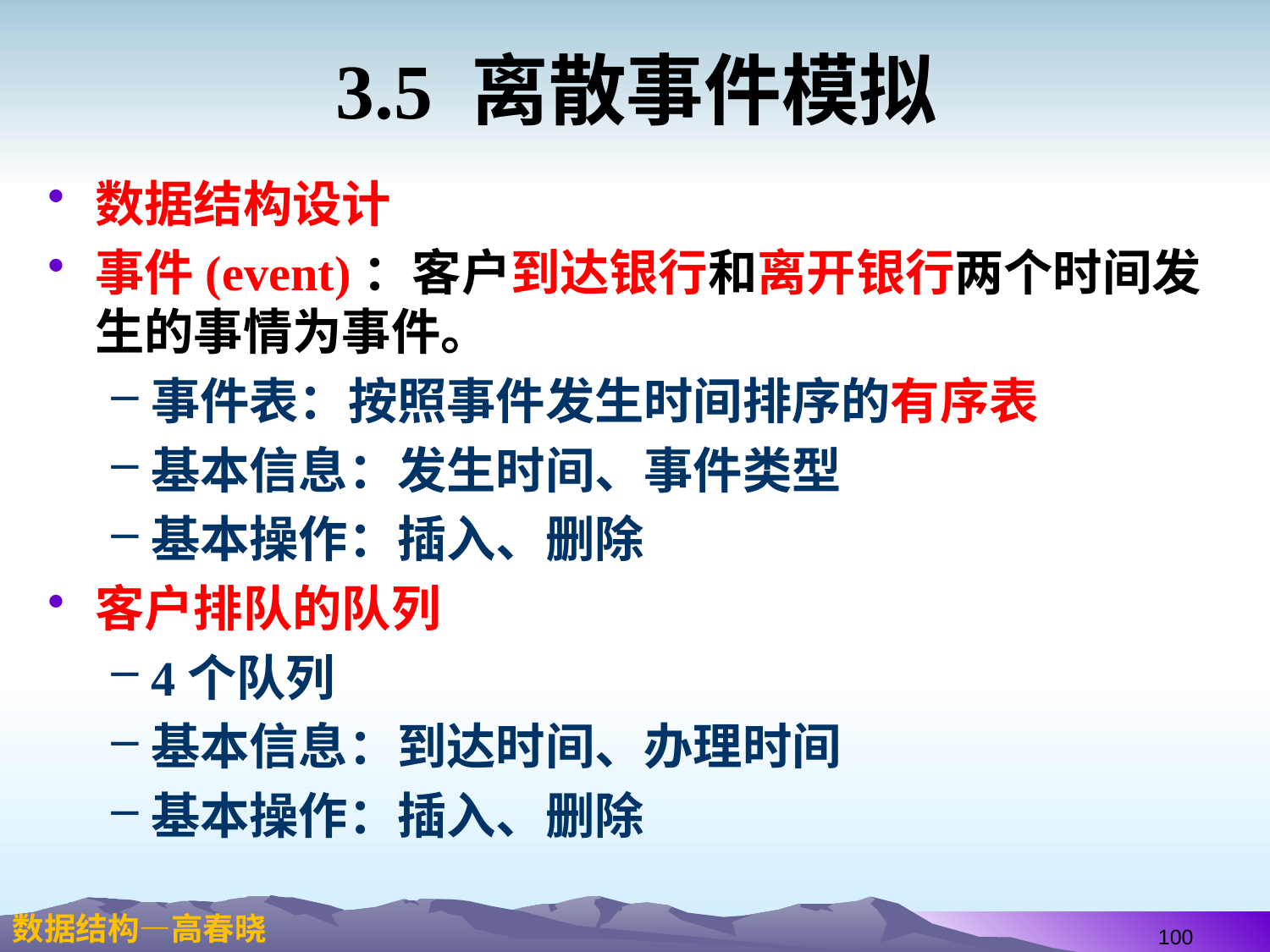

# 3.5 离散事件模拟
数据结构设计
事件(event)：客户到达银行和离开银行两个时间发生的事情为事件。
事件表：按照事件发生时间排序的有序表
基本信息：发生时间、事件类型
基本操作：插入、删除
客户排队的队列
4个队列
基本信息：到达时间、办理时间
基本操作：插入、删除
100